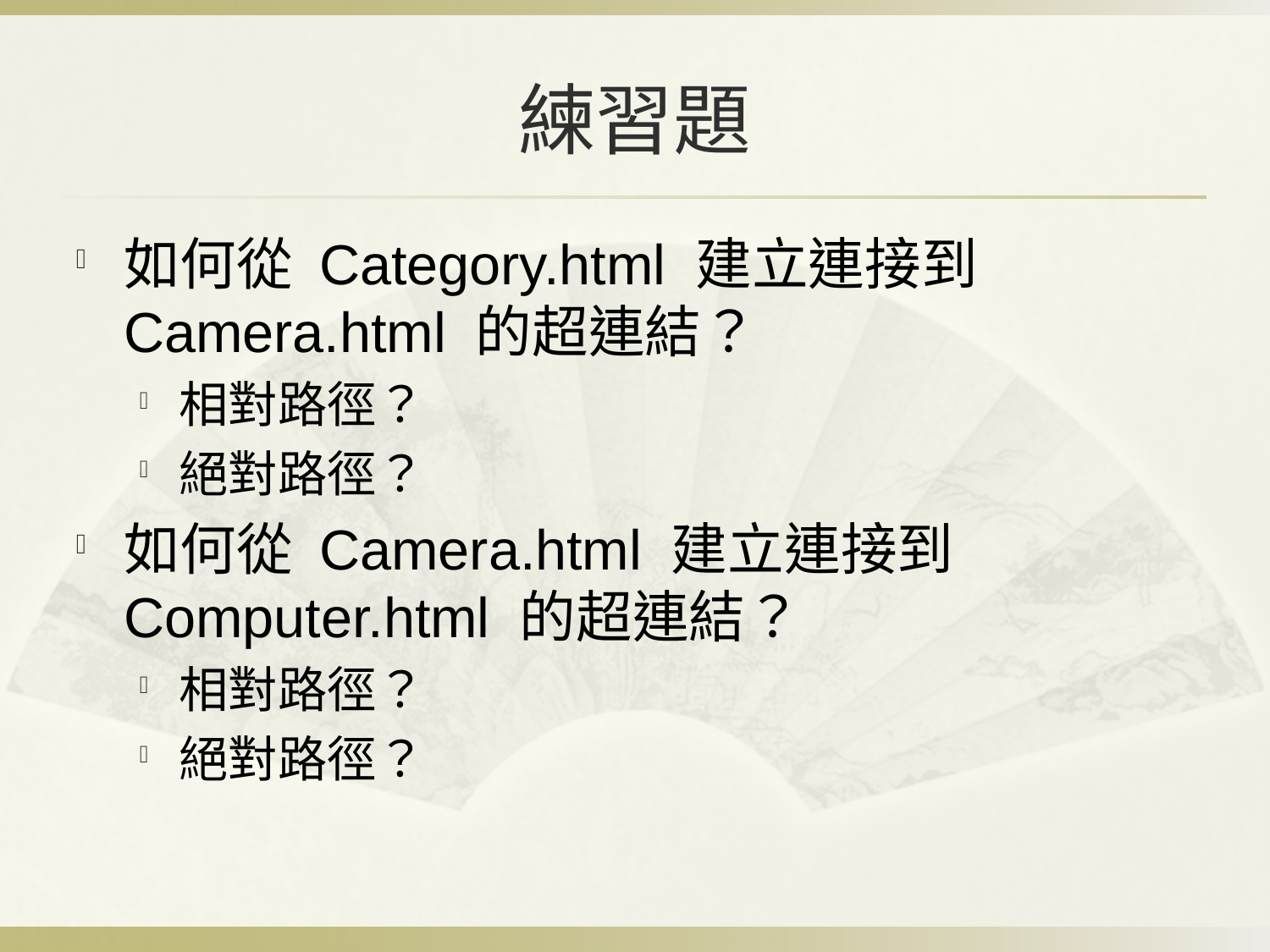

# 練習題
如何從 Category.html 建立連接到 Camera.html 的超連結？
相對路徑？
絕對路徑？
如何從 Camera.html 建立連接到 Computer.html 的超連結？
相對路徑？
絕對路徑？